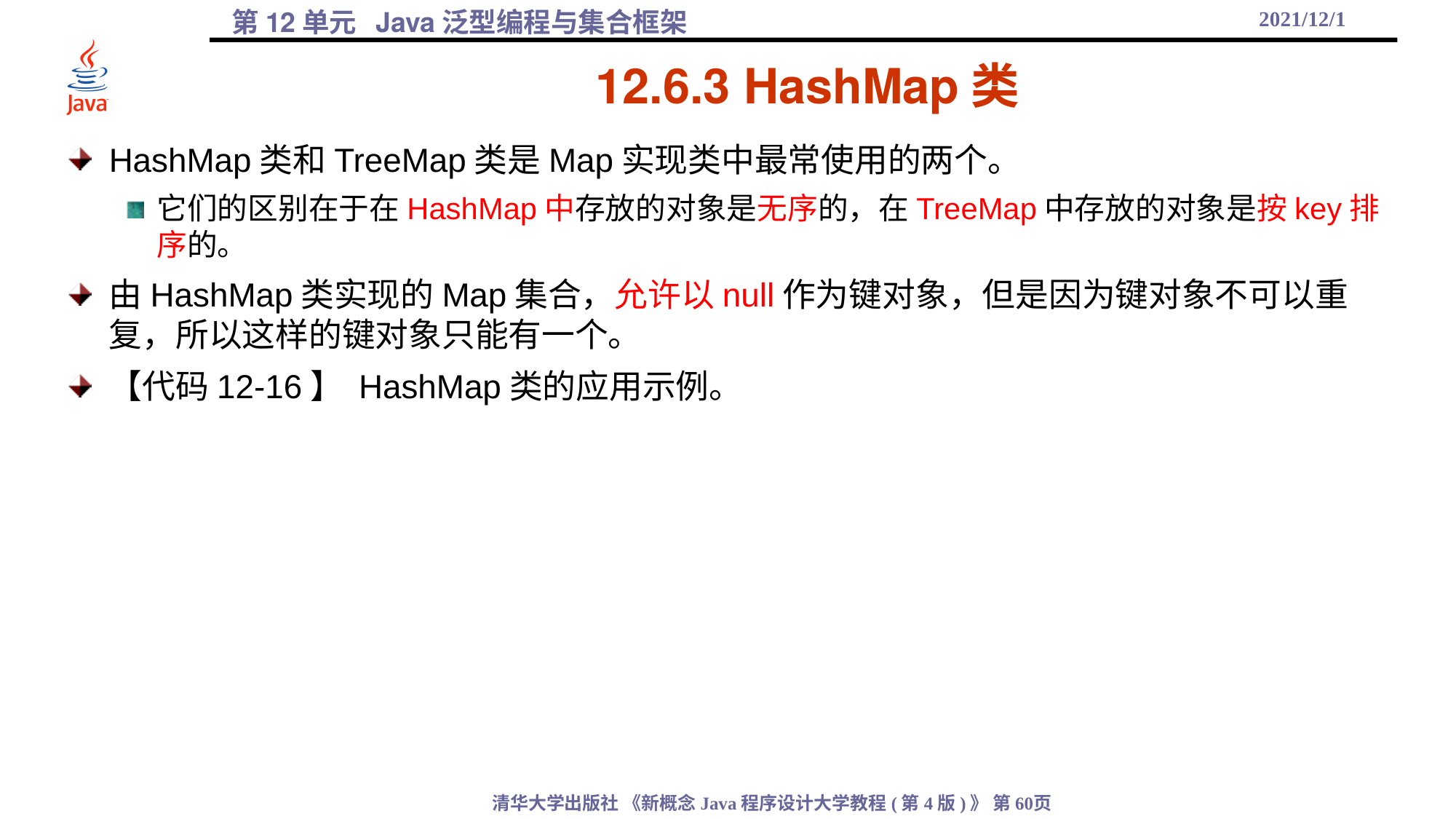

2021/12/1
# 12.6.3 HashMap类
HashMap类和TreeMap类是Map实现类中最常使用的两个。
它们的区别在于在HashMap中存放的对象是无序的，在TreeMap中存放的对象是按key排序的。
由HashMap类实现的Map集合，允许以null作为键对象，但是因为键对象不可以重复，所以这样的键对象只能有一个。
【代码12-16】 HashMap类的应用示例。